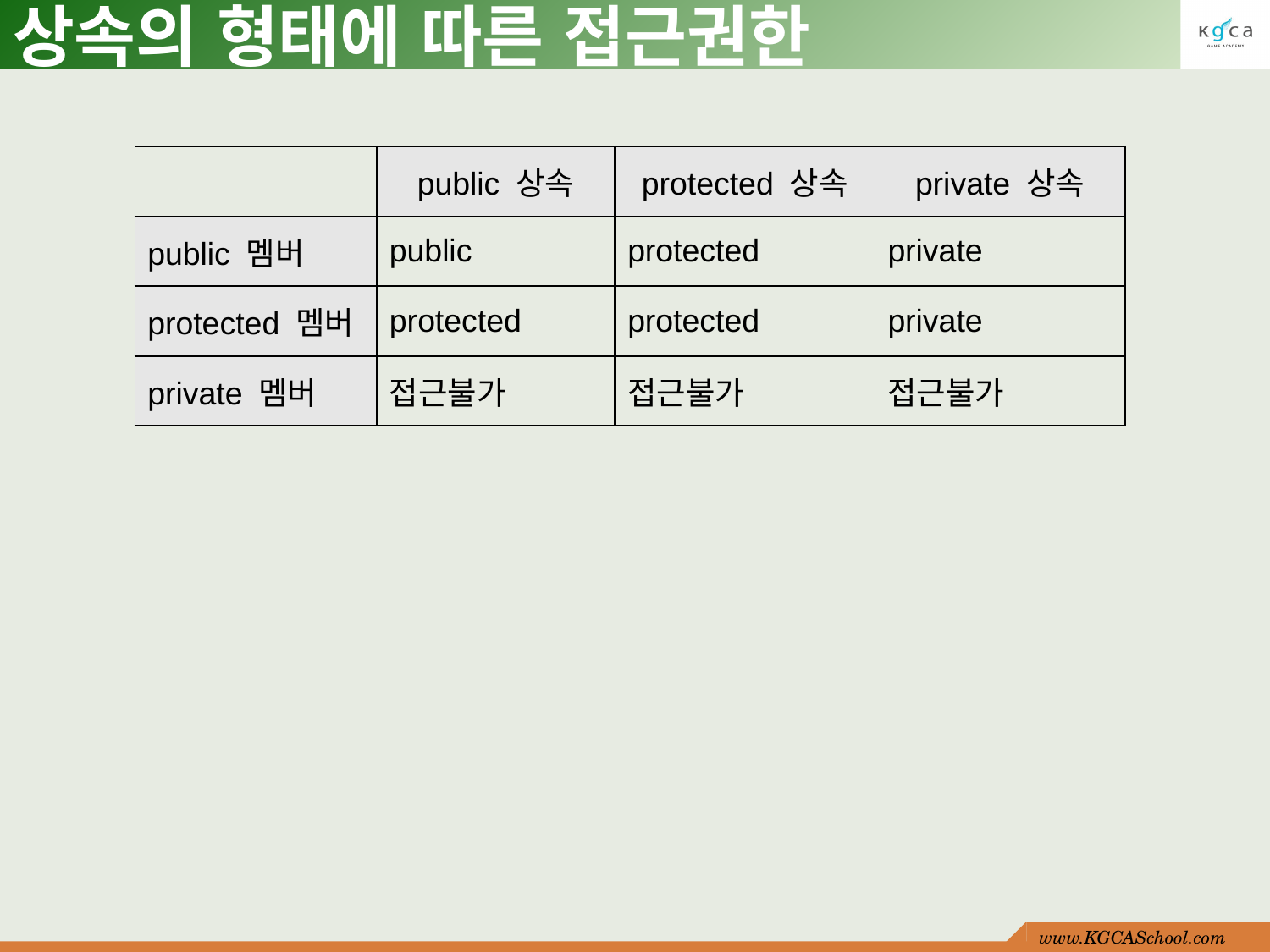

# 상속의 형태에 따른 접근권한
|  | public 상속 | protected 상속 | private 상속 |
| --- | --- | --- | --- |
| public 멤버 | public | protected | private |
| protected 멤버 | protected | protected | private |
| private 멤버 | 접근불가 | 접근불가 | 접근불가 |